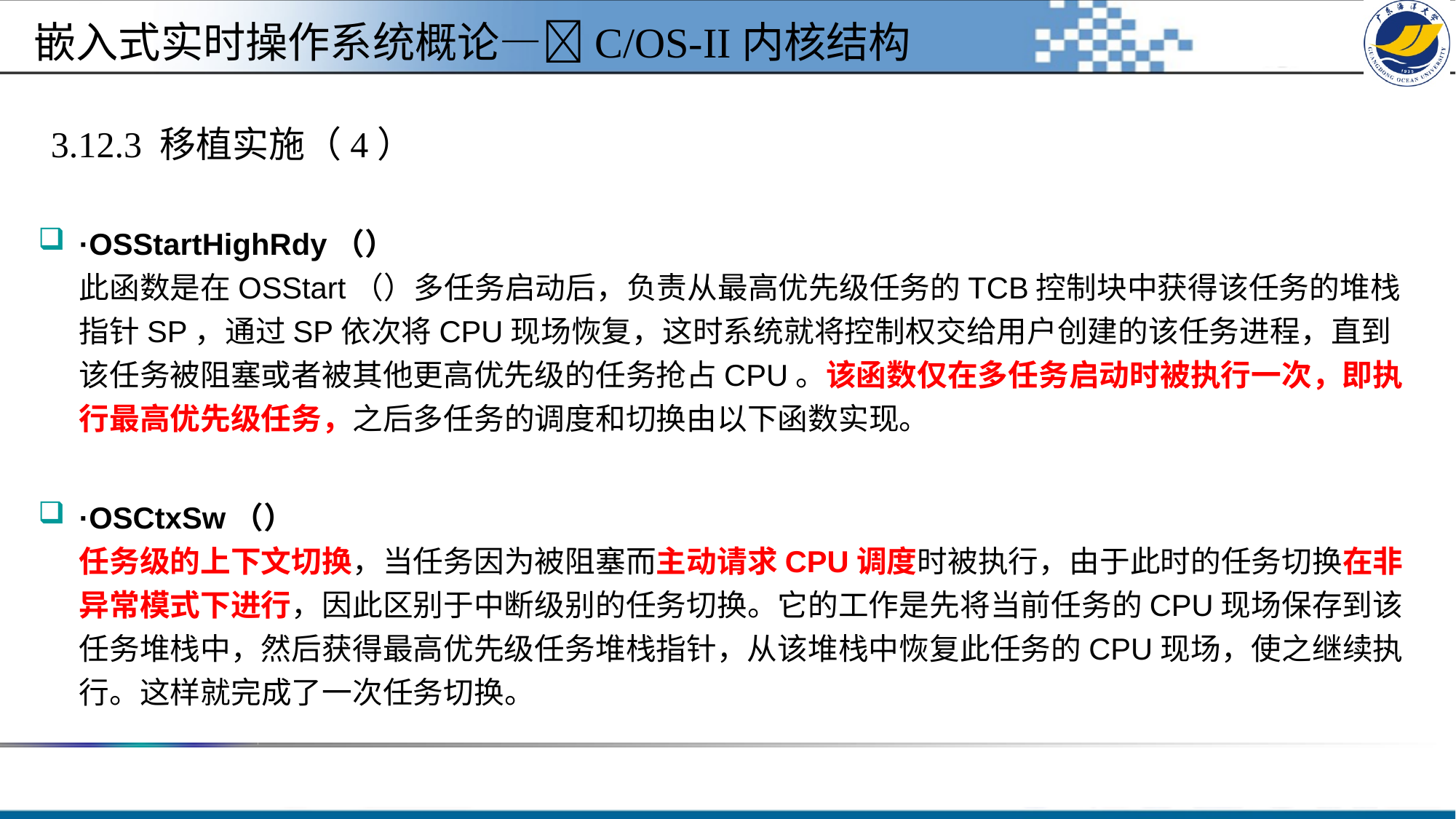

嵌入式实时操作系统概论—μC/OS-II内核结构
# 3.12.3 移植实施（4）
·OSStartHighRdy（）
此函数是在OSStart（）多任务启动后，负责从最高优先级任务的TCB控制块中获得该任务的堆栈指针SP，通过SP依次将CPU现场恢复，这时系统就将控制权交给用户创建的该任务进程，直到该任务被阻塞或者被其他更高优先级的任务抢占CPU。该函数仅在多任务启动时被执行一次，即执行最高优先级任务，之后多任务的调度和切换由以下函数实现。

·OSCtxSw（）
任务级的上下文切换，当任务因为被阻塞而主动请求CPU调度时被执行，由于此时的任务切换在非异常模式下进行，因此区别于中断级别的任务切换。它的工作是先将当前任务的CPU现场保存到该任务堆栈中，然后获得最高优先级任务堆栈指针，从该堆栈中恢复此任务的CPU现场，使之继续执行。这样就完成了一次任务切换。
110